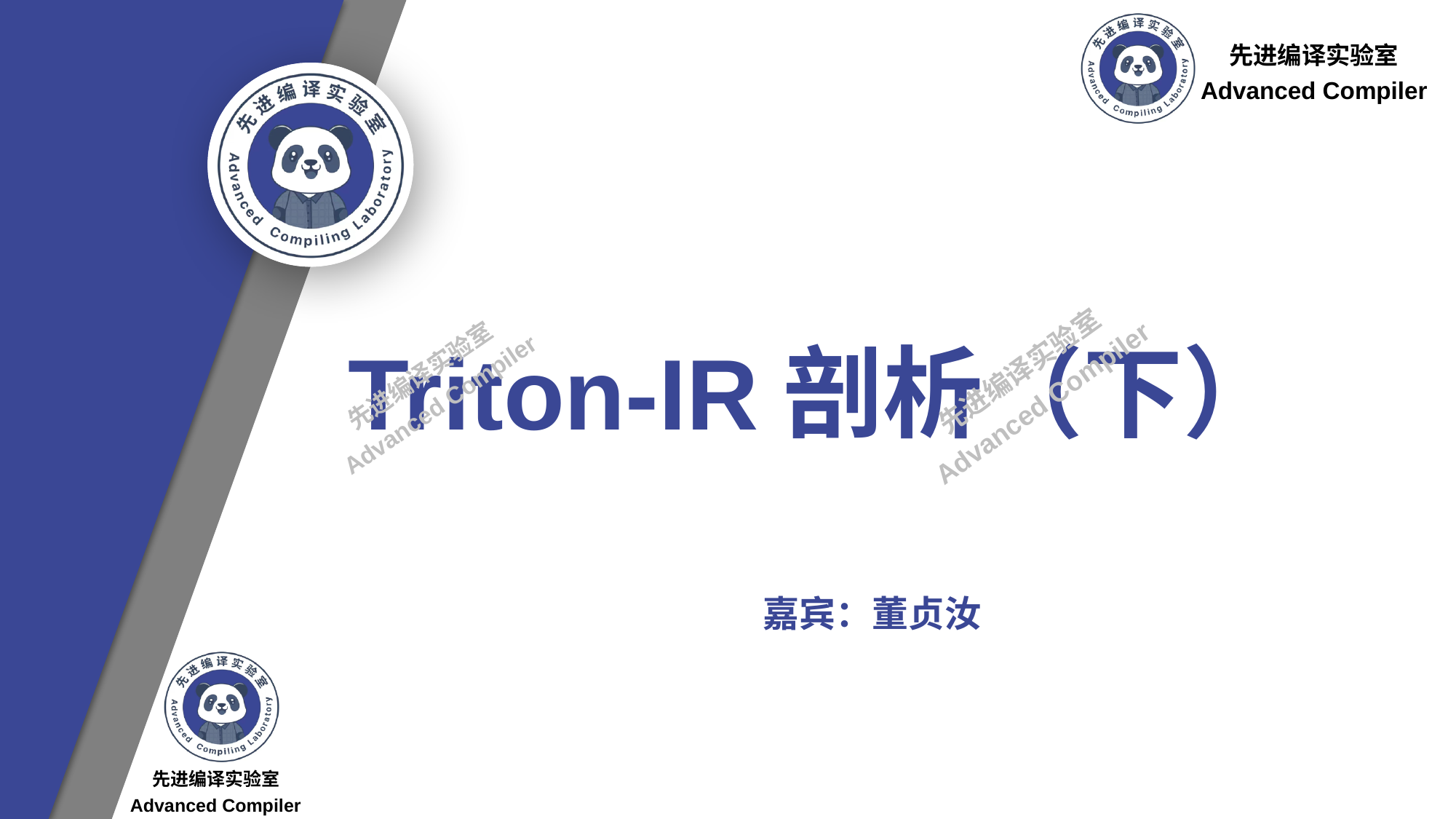

先进编译实验室
Advanced Compiler

Triton-IR剖析（下）
先进编译实验室
Advanced Compiler
先进编译实验室
Advanced Compiler
嘉宾：董贞汝

先进编译实验室
Advanced Compiler